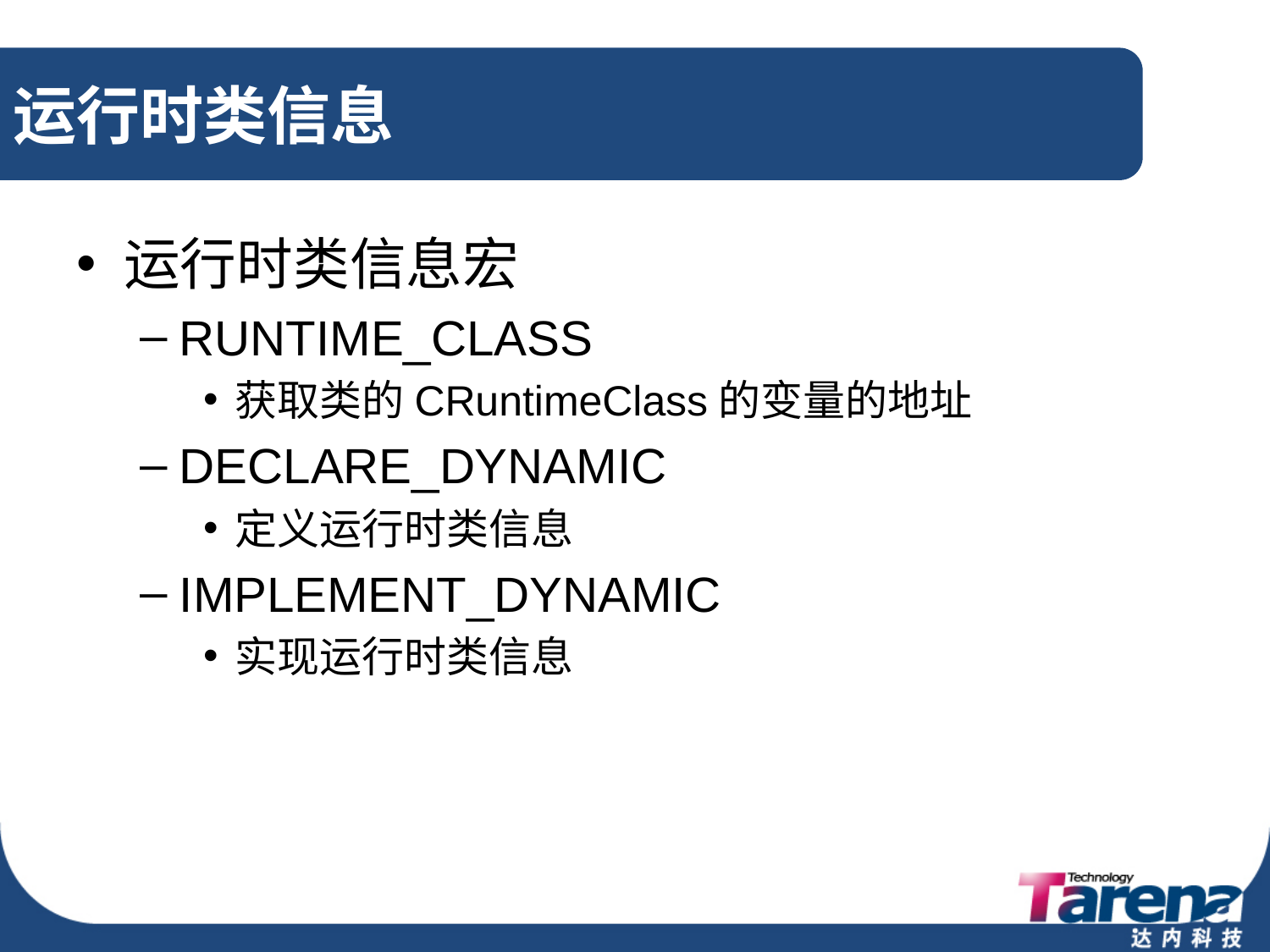

# 运行时类信息
运行时类信息宏
RUNTIME_CLASS
获取类的CRuntimeClass的变量的地址
DECLARE_DYNAMIC
定义运行时类信息
IMPLEMENT_DYNAMIC
实现运行时类信息